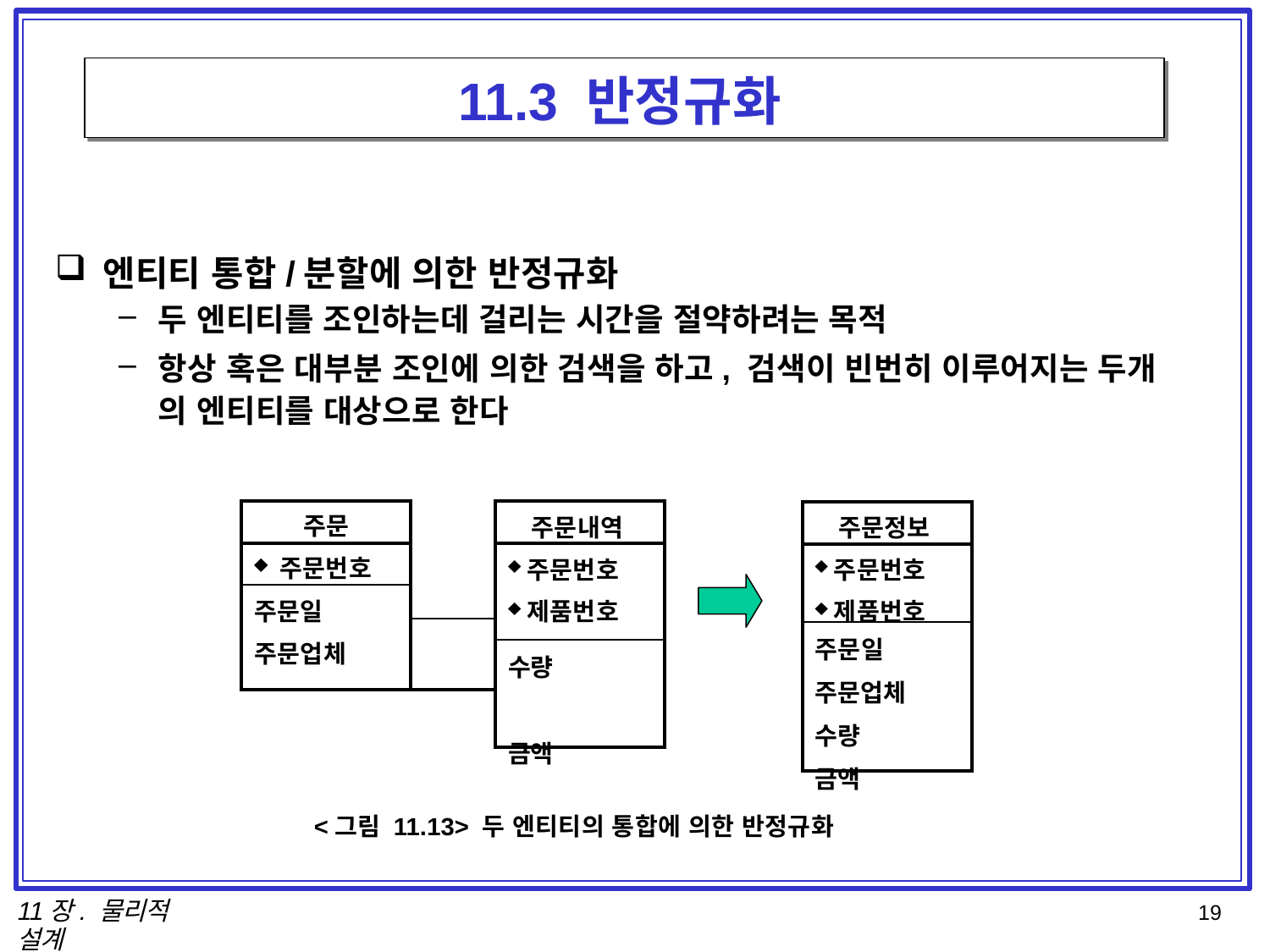

# 11.3 반정규화
엔티티 통합/분할에 의한 반정규화
두 엔티티를 조인하는데 걸리는 시간을 절약하려는 목적
항상 혹은 대부분 조인에 의한 검색을 하고, 검색이 빈번히 이루어지는 두개
의 엔티티를 대상으로 한다
| 주문 |  | 주문내역 |
| --- | --- | --- |
| 주문번호 |  | 주문번호 제품번호 |
| 주문일 주문업체 |  |  |
|  |  |  |
|  |  | 수량 금액 |
|  |  |  |
| 주문정보 |
| --- |
| 주문번호 제품번호 |
| 주문일 주문업체 수량 금액 |

<그림 11.13> 두 엔티티의 통합에 의한 반정규화
11장. 물리적 설계
19